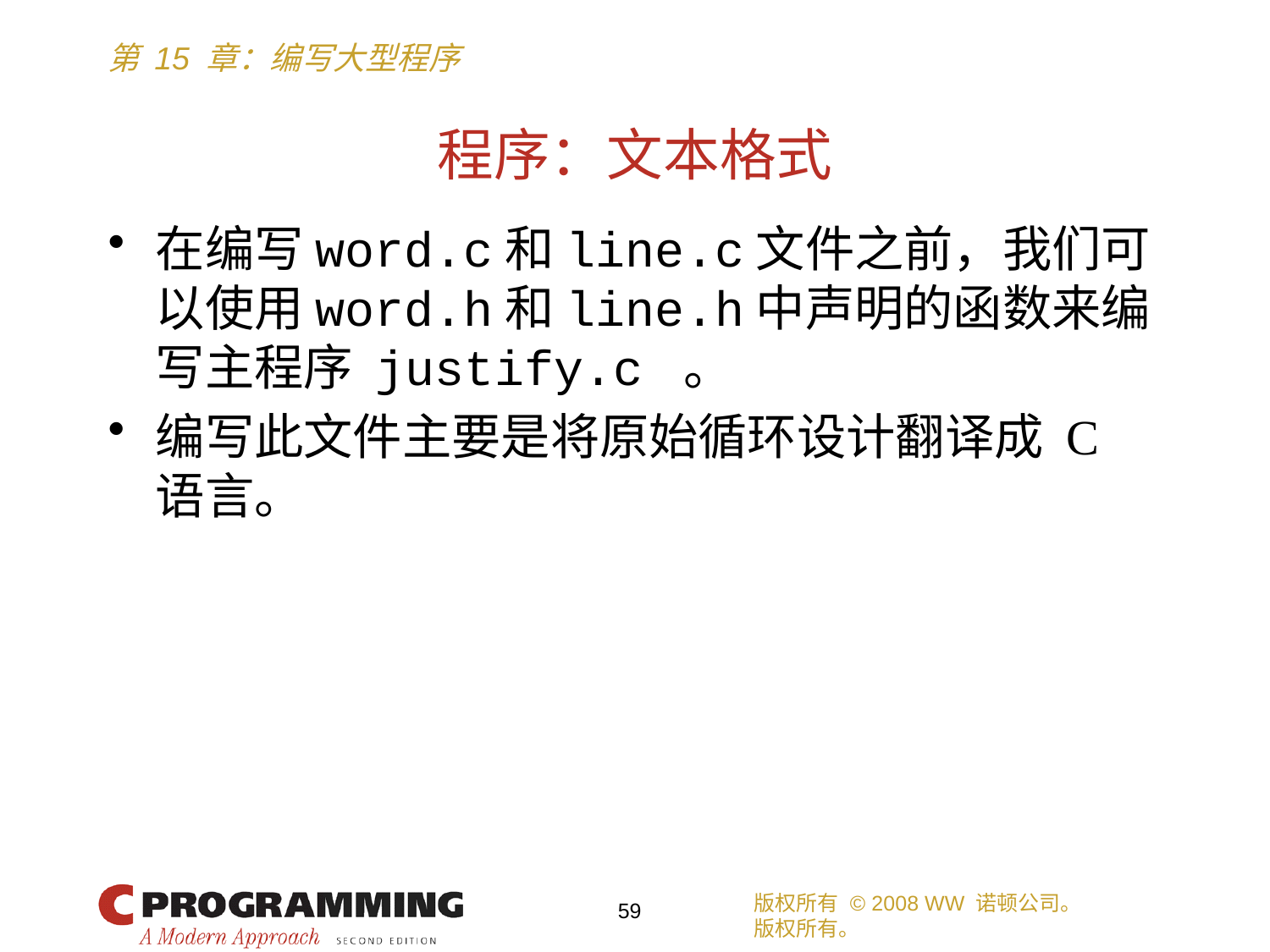

# 程序：文本格式
在编写word.c和line.c文件之前，我们可以使用word.h和line.h中声明的函数来编写主程序 justify.c 。
编写此文件主要是将原始循环设计翻译成 C 语言。
版权所有 © 2008 WW 诺顿公司。
版权所有。
59